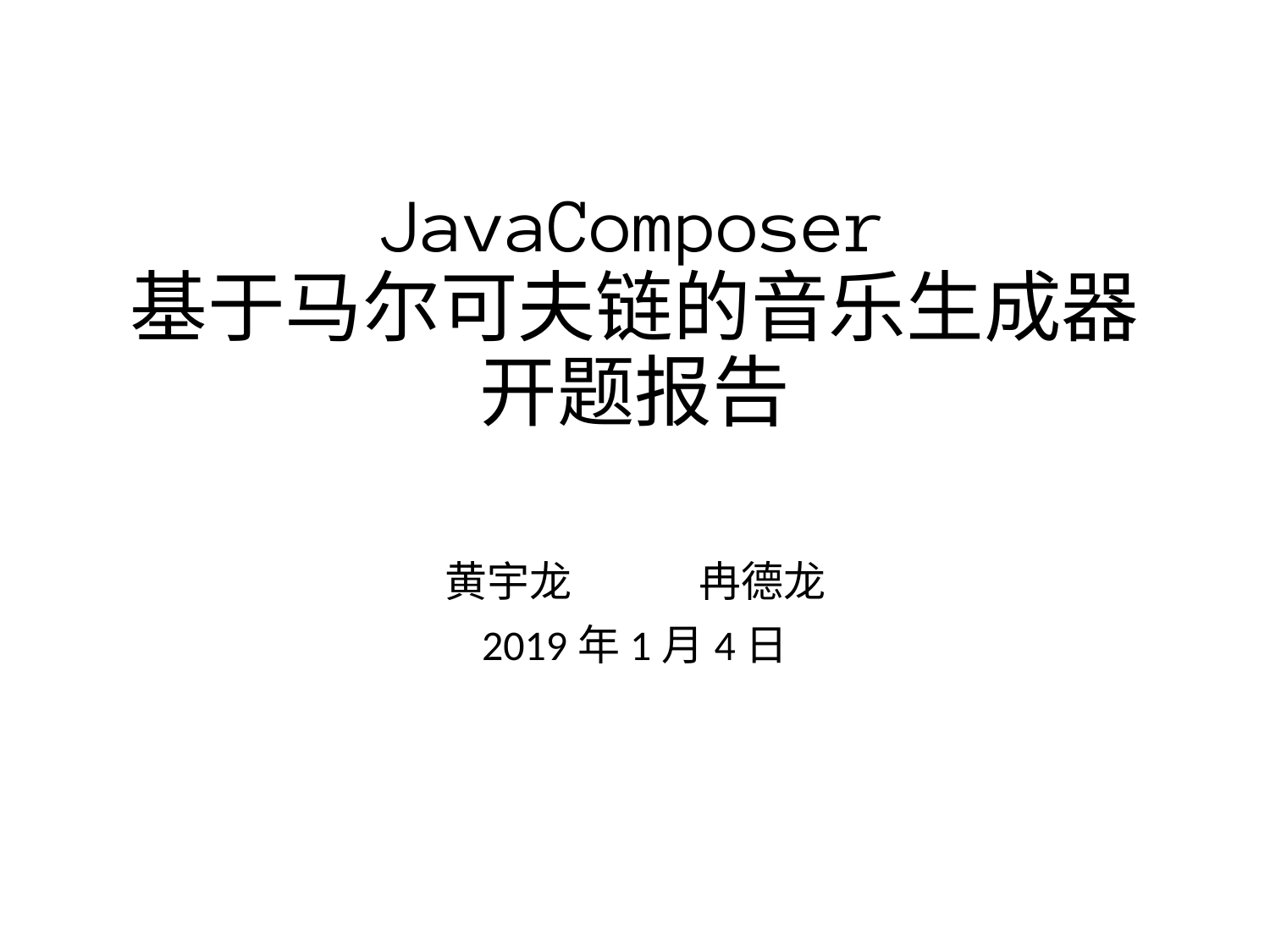

# JavaComposer 基于马尔可夫链的音乐生成器 开题报告
黄宇龙	冉德龙
2019年1月4日